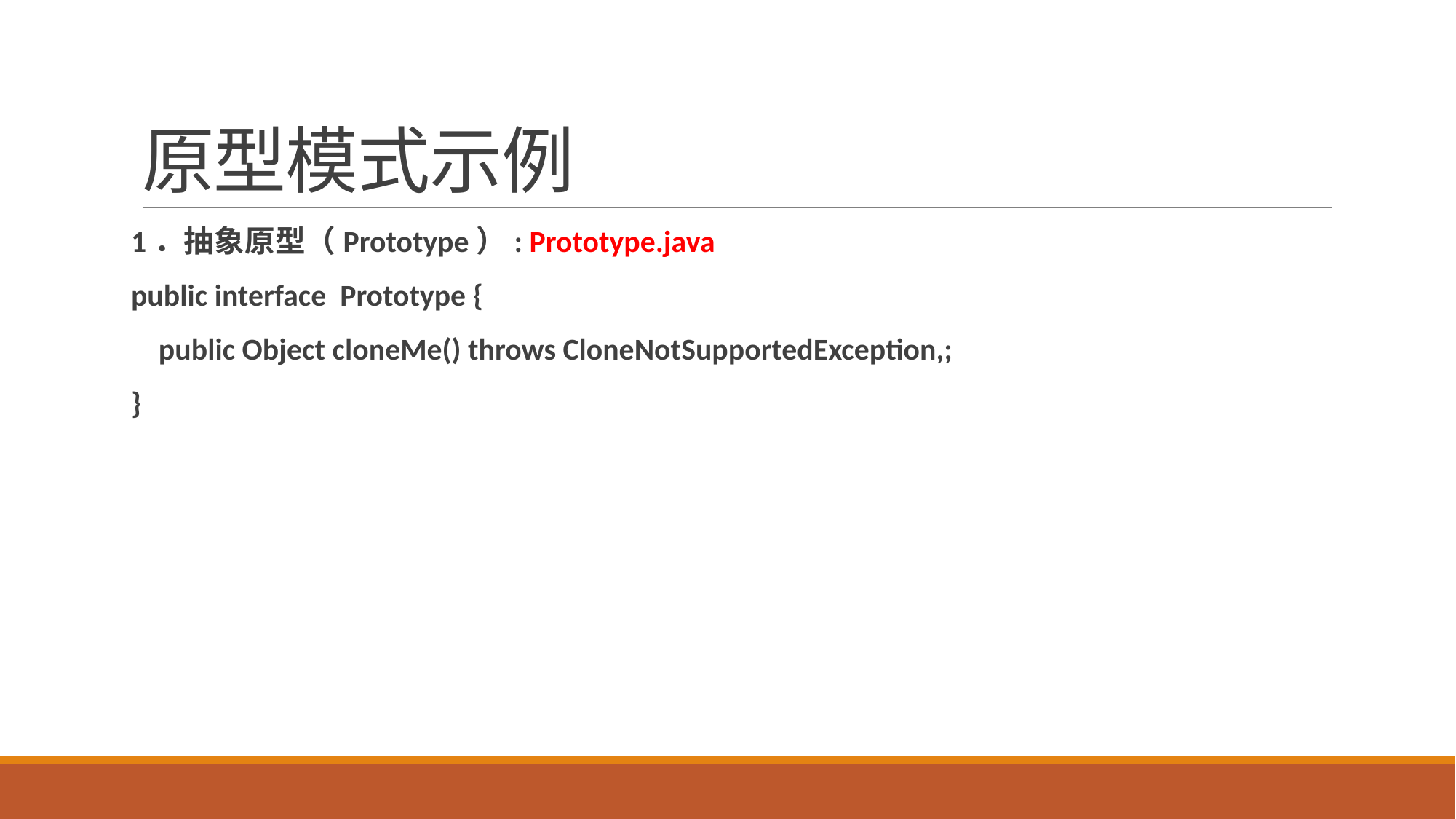

# 原型模式示例
1．抽象原型（Prototype）: Prototype.java
public interface  Prototype {
    public Object cloneMe() throws CloneNotSupportedException,;
}